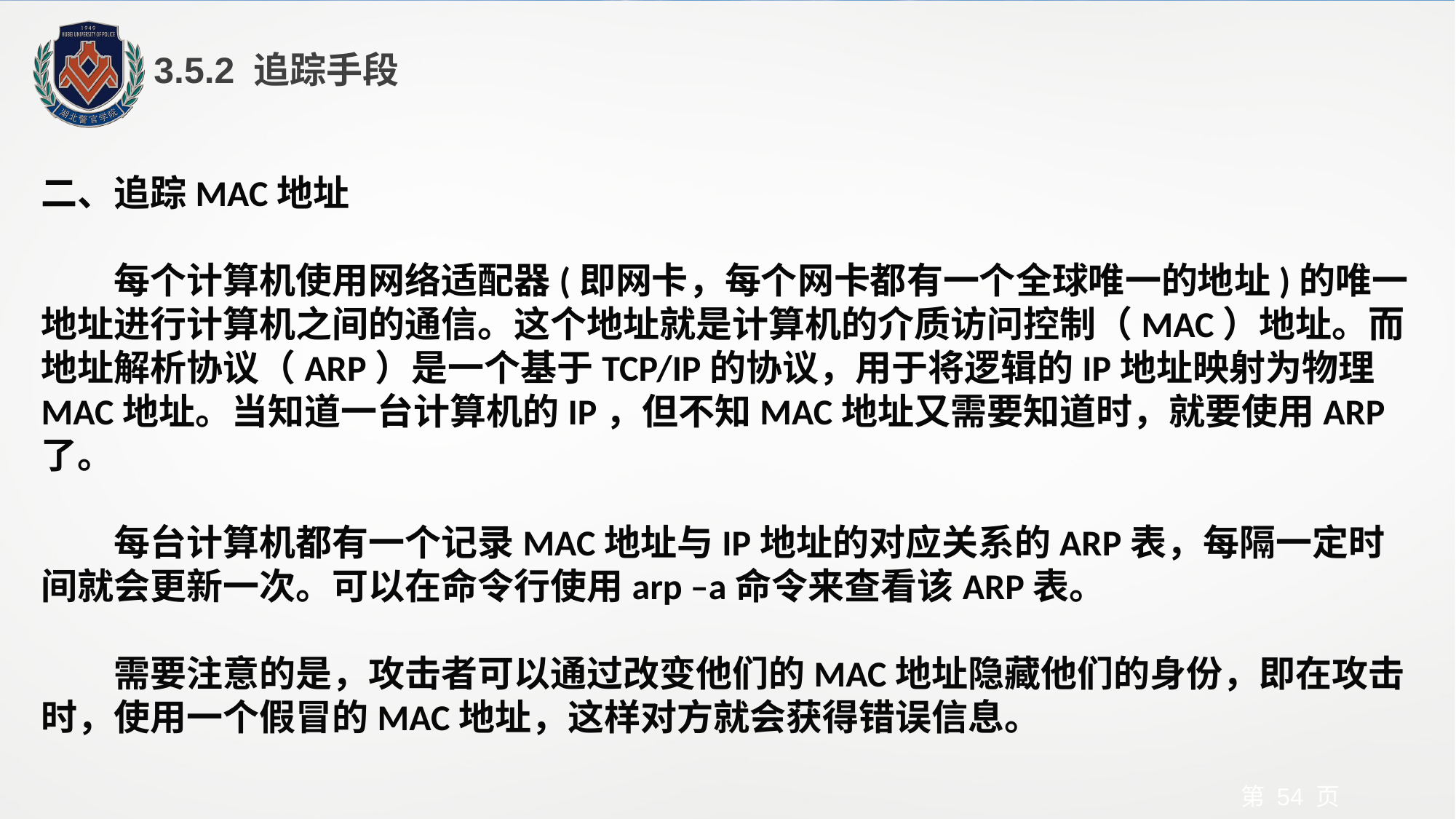

3.5.2 追踪手段
二、追踪MAC地址

　　每个计算机使用网络适配器(即网卡，每个网卡都有一个全球唯一的地址)的唯一地址进行计算机之间的通信。这个地址就是计算机的介质访问控制（MAC）地址。而地址解析协议（ARP）是一个基于TCP/IP的协议，用于将逻辑的IP地址映射为物理MAC地址。当知道一台计算机的IP，但不知MAC地址又需要知道时，就要使用ARP了。

　　每台计算机都有一个记录MAC地址与IP地址的对应关系的ARP表，每隔一定时间就会更新一次。可以在命令行使用arp –a命令来查看该ARP表。

　　需要注意的是，攻击者可以通过改变他们的MAC地址隐藏他们的身份，即在攻击时，使用一个假冒的MAC地址，这样对方就会获得错误信息。